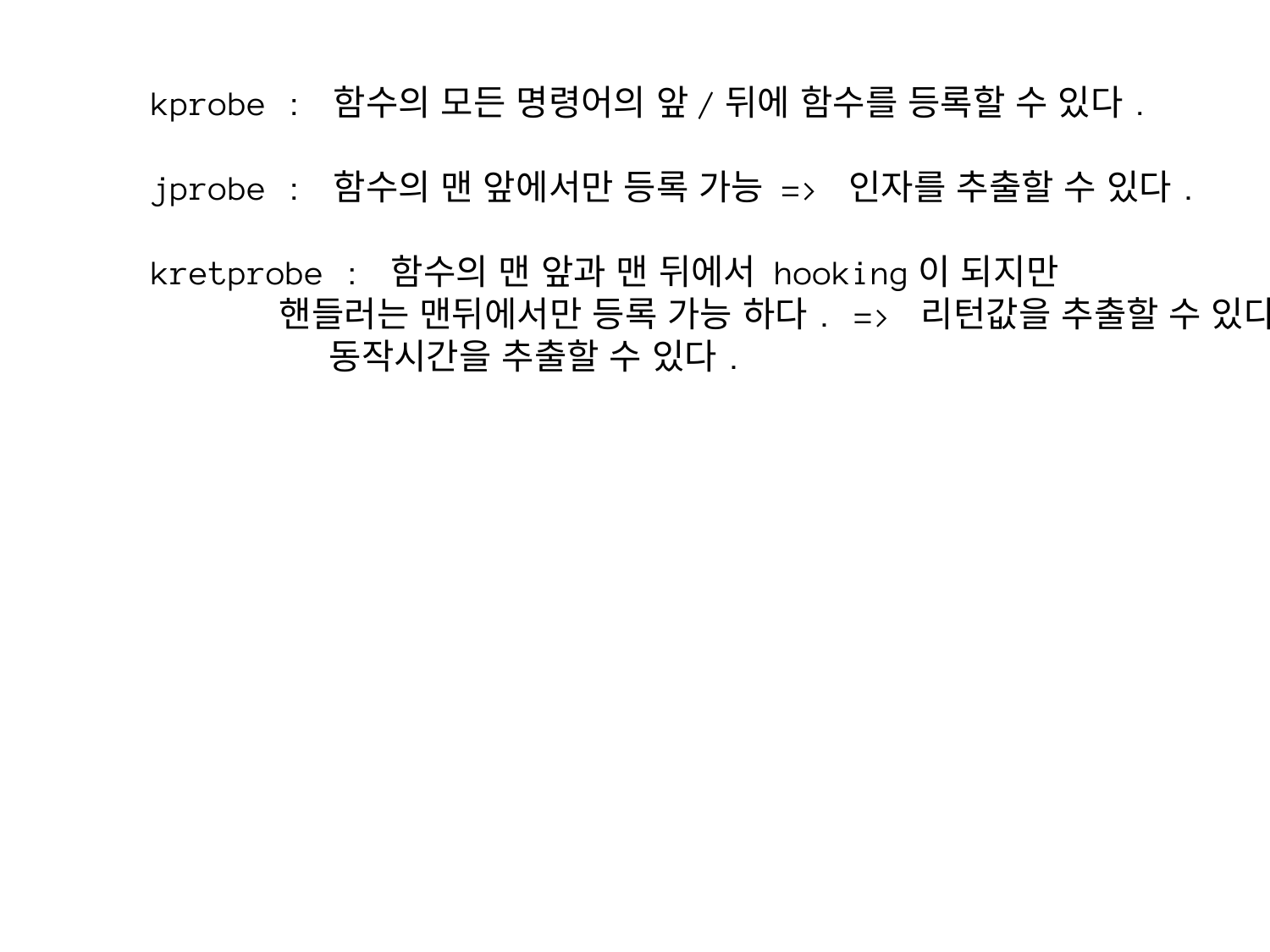

kprobe : 함수의 모든 명령어의 앞/뒤에 함수를 등록할 수 있다.

jprobe : 함수의 맨 앞에서만 등록 가능 => 인자를 추출할 수 있다.

kretprobe : 함수의 맨 앞과 맨 뒤에서 hooking이 되지만
            핸들러는 맨뒤에서만 등록 가능 하다. => 리턴값을 추출할 수 있다.
                 동작시간을 추출할 수 있다.